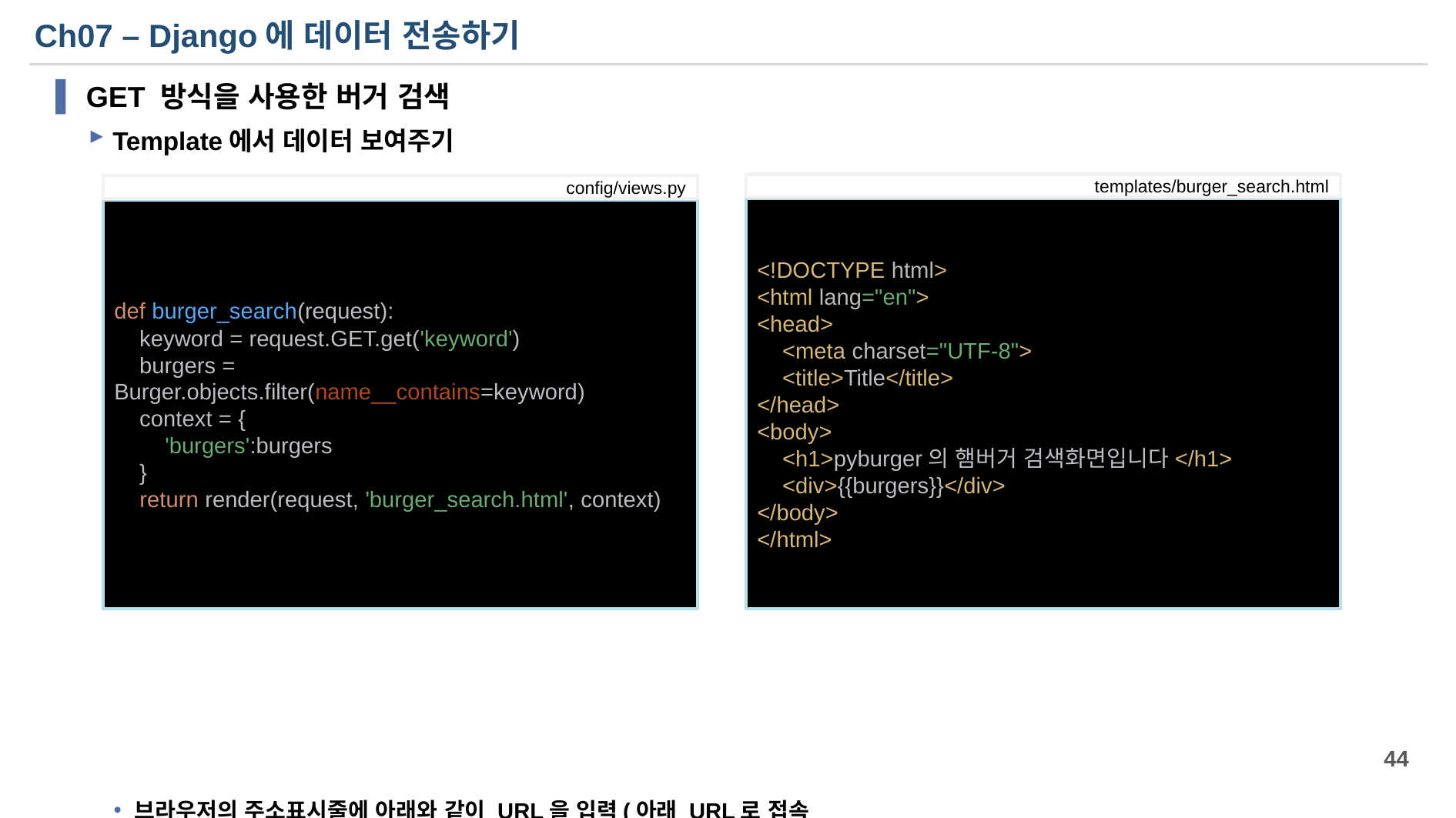

# Ch07 – Django에 데이터 전송하기
GET 방식을 사용한 버거 검색
Template에서 데이터 보여주기

브라우저의 주소표시줄에 아래와 같이 URL을 입력(아래 URL로 접속
http://localhost:8000/search/?keyword=더블

templates/burger_search.html
config/views.py
<!DOCTYPE html>
<html lang="en">
<head>
    <meta charset="UTF-8">
    <title>Title</title>
</head>
<body>
    <h1>pyburger의 햄버거 검색화면입니다</h1>
    <div>{{burgers}}</div>
</body>
</html>
def burger_search(request):
    keyword = request.GET.get('keyword')
    burgers = Burger.objects.filter(name__contains=keyword)
    context = {
        'burgers':burgers
    }
    return render(request, 'burger_search.html', context)
44